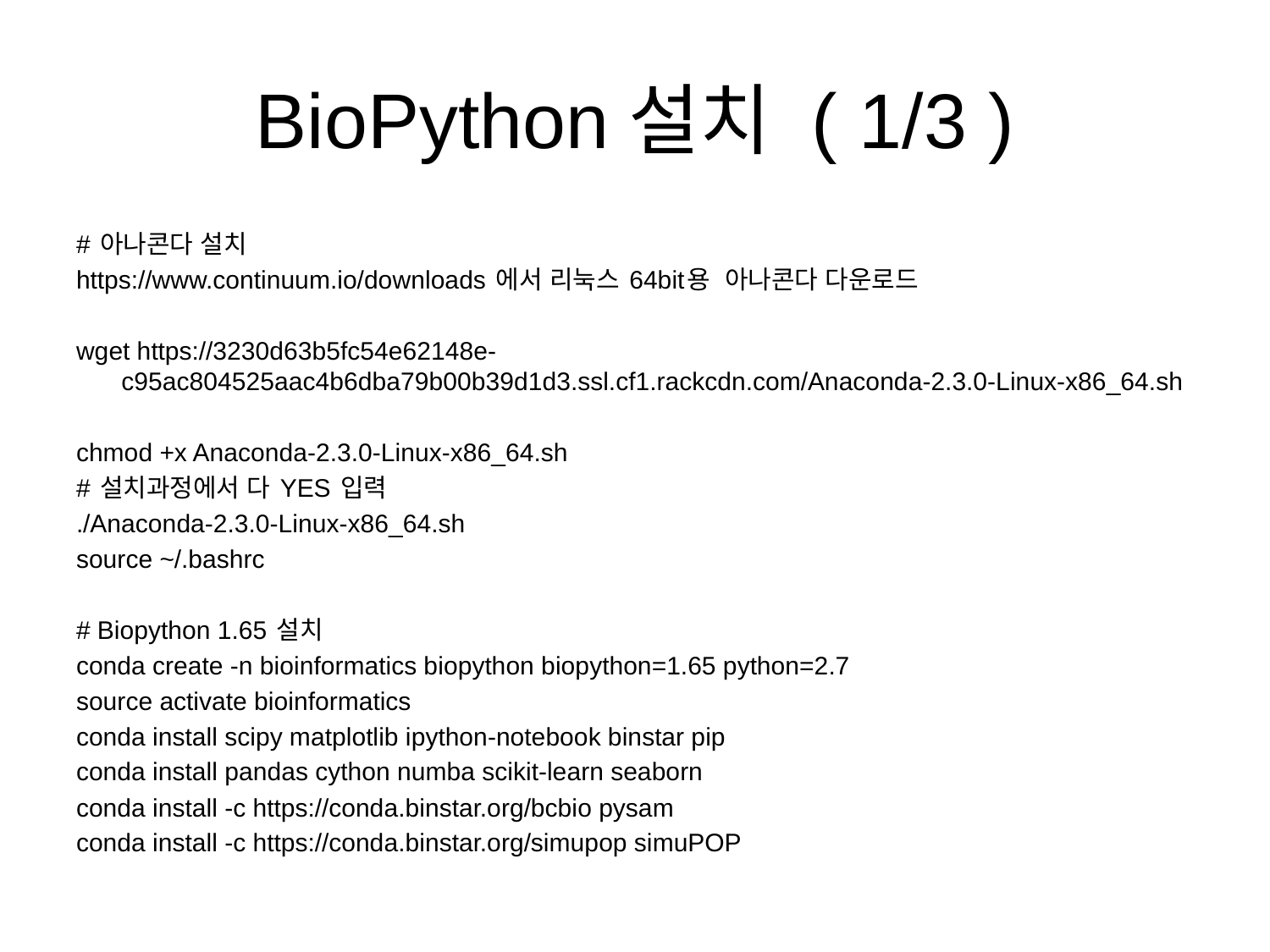

# BioPython설치 ( 1/3 )
# 아나콘다 설치
https://www.continuum.io/downloads 에서 리눅스 64bit용  아나콘다 다운로드

wget https://3230d63b5fc54e62148e-c95ac804525aac4b6dba79b00b39d1d3.ssl.cf1.rackcdn.com/Anaconda-2.3.0-Linux-x86_64.sh

chmod +x Anaconda-2.3.0-Linux-x86_64.sh
# 설치과정에서 다 YES 입력
./Anaconda-2.3.0-Linux-x86_64.sh
source ~/.bashrc

# Biopython 1.65 설치
conda create -n bioinformatics biopython biopython=1.65 python=2.7
source activate bioinformatics
conda install scipy matplotlib ipython-notebook binstar pip
conda install pandas cython numba scikit-learn seaborn
conda install -c https://conda.binstar.org/bcbio pysam
conda install -c https://conda.binstar.org/simupop simuPOP